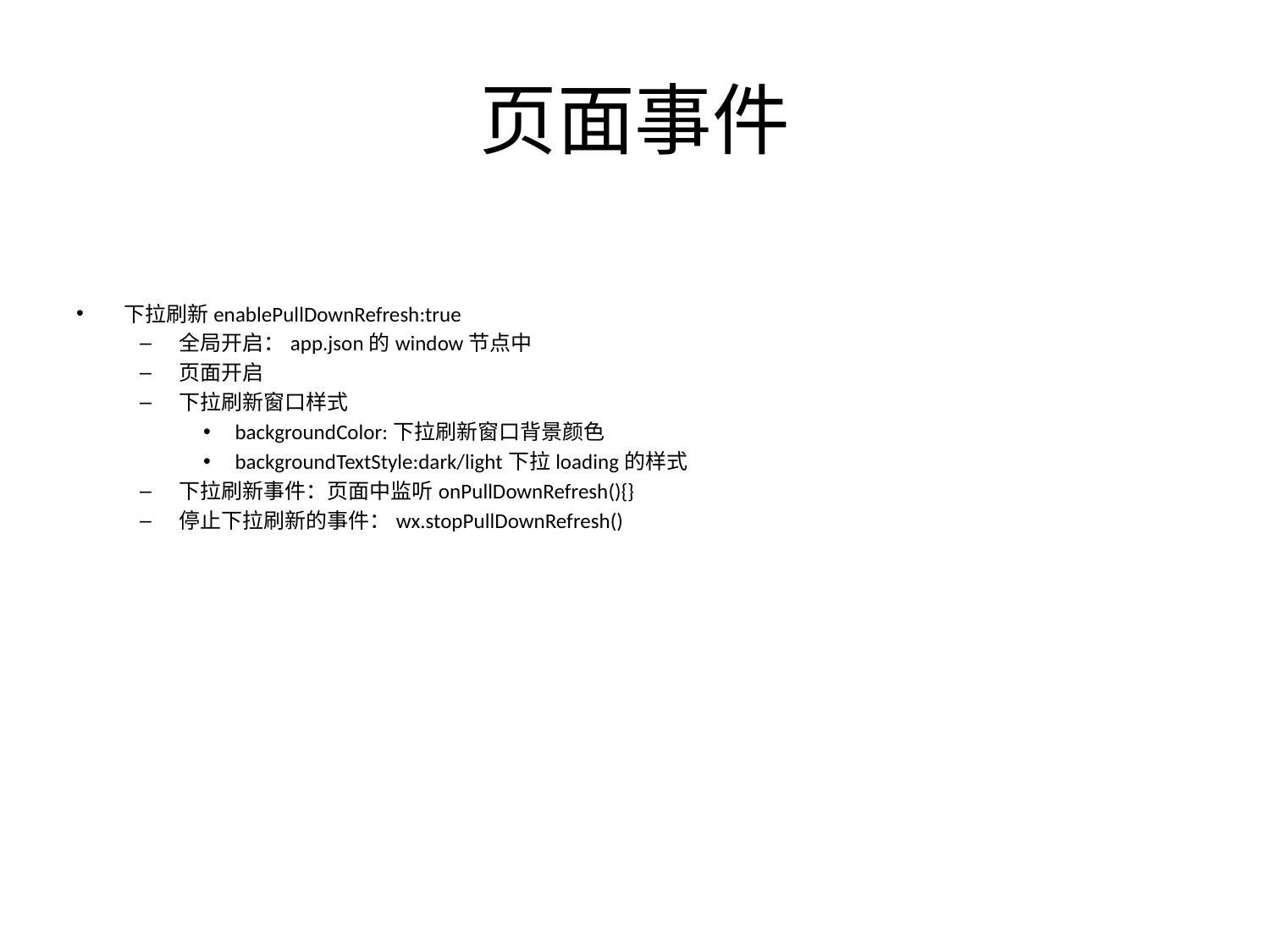

# 页面事件

下拉刷新enablePullDownRefresh:true
全局开启：app.json的window节点中
页面开启
下拉刷新窗口样式
backgroundColor:下拉刷新窗口背景颜色
backgroundTextStyle:dark/light下拉loading的样式
下拉刷新事件：页面中监听onPullDownRefresh(){}
停止下拉刷新的事件：wx.stopPullDownRefresh()